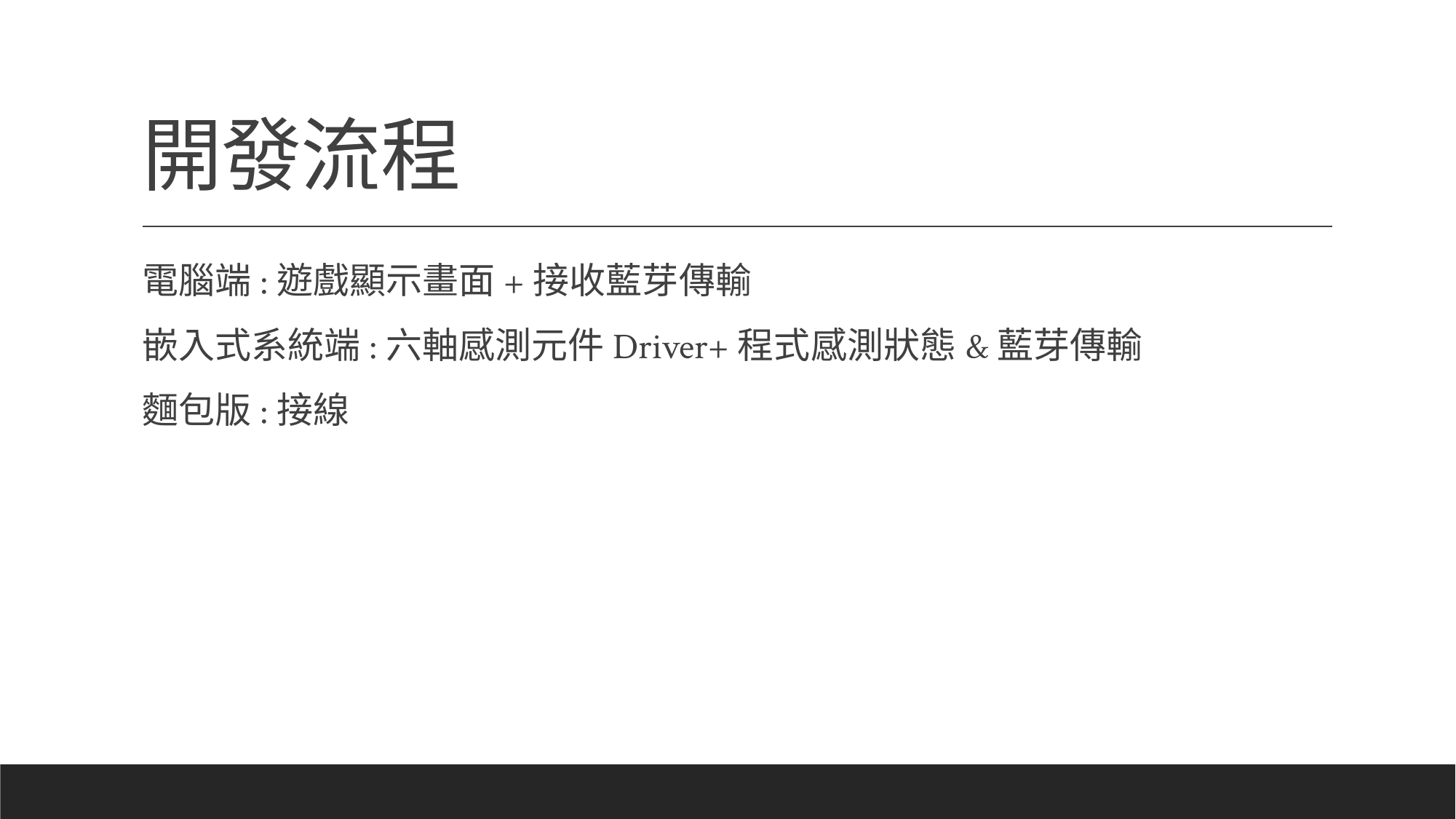

# 開發流程
電腦端:遊戲顯示畫面+接收藍芽傳輸
嵌入式系統端:六軸感測元件Driver+程式感測狀態&藍芽傳輸
麵包版:接線